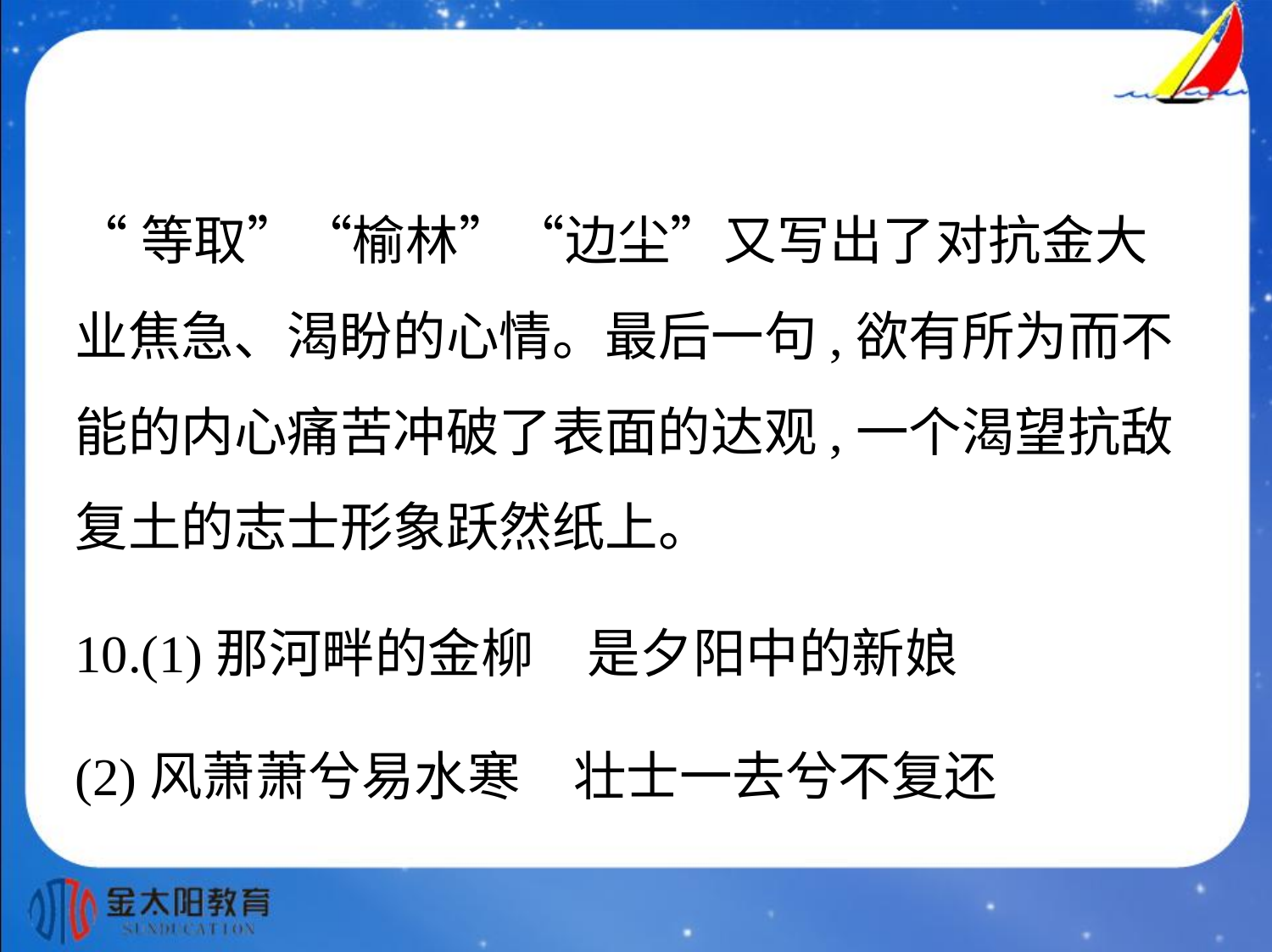

“等取”“榆林”“边尘”又写出了对抗金大
业焦急、渴盼的心情。最后一句,欲有所为而不
能的内心痛苦冲破了表面的达观,一个渴望抗敌
复土的志士形象跃然纸上。
10.(1)那河畔的金柳　是夕阳中的新娘
(2)风萧萧兮易水寒　壮士一去兮不复还